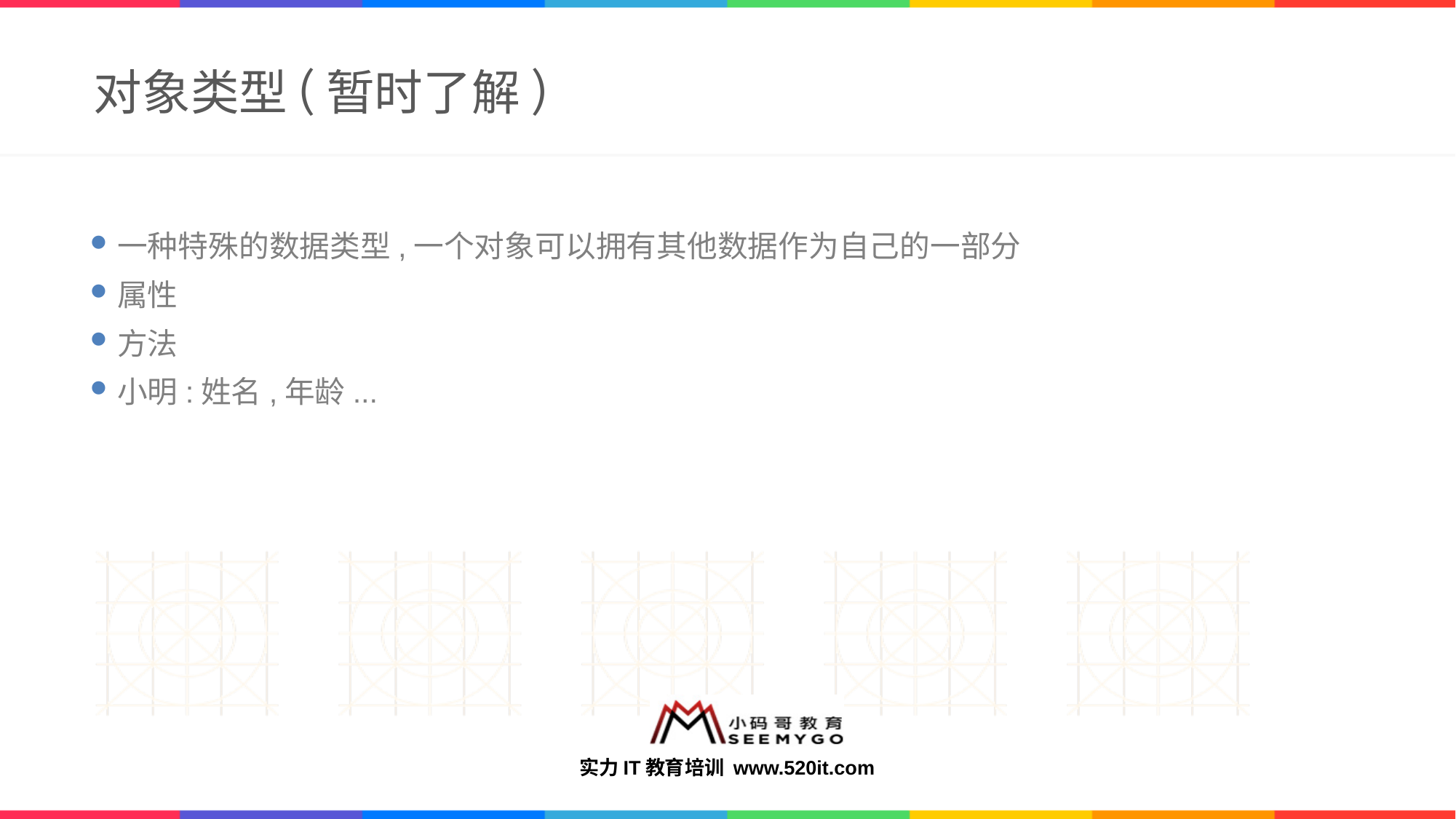

# 对象类型(暂时了解)

一种特殊的数据类型,一个对象可以拥有其他数据作为自己的一部分
属性
方法
小明:姓名,年龄...